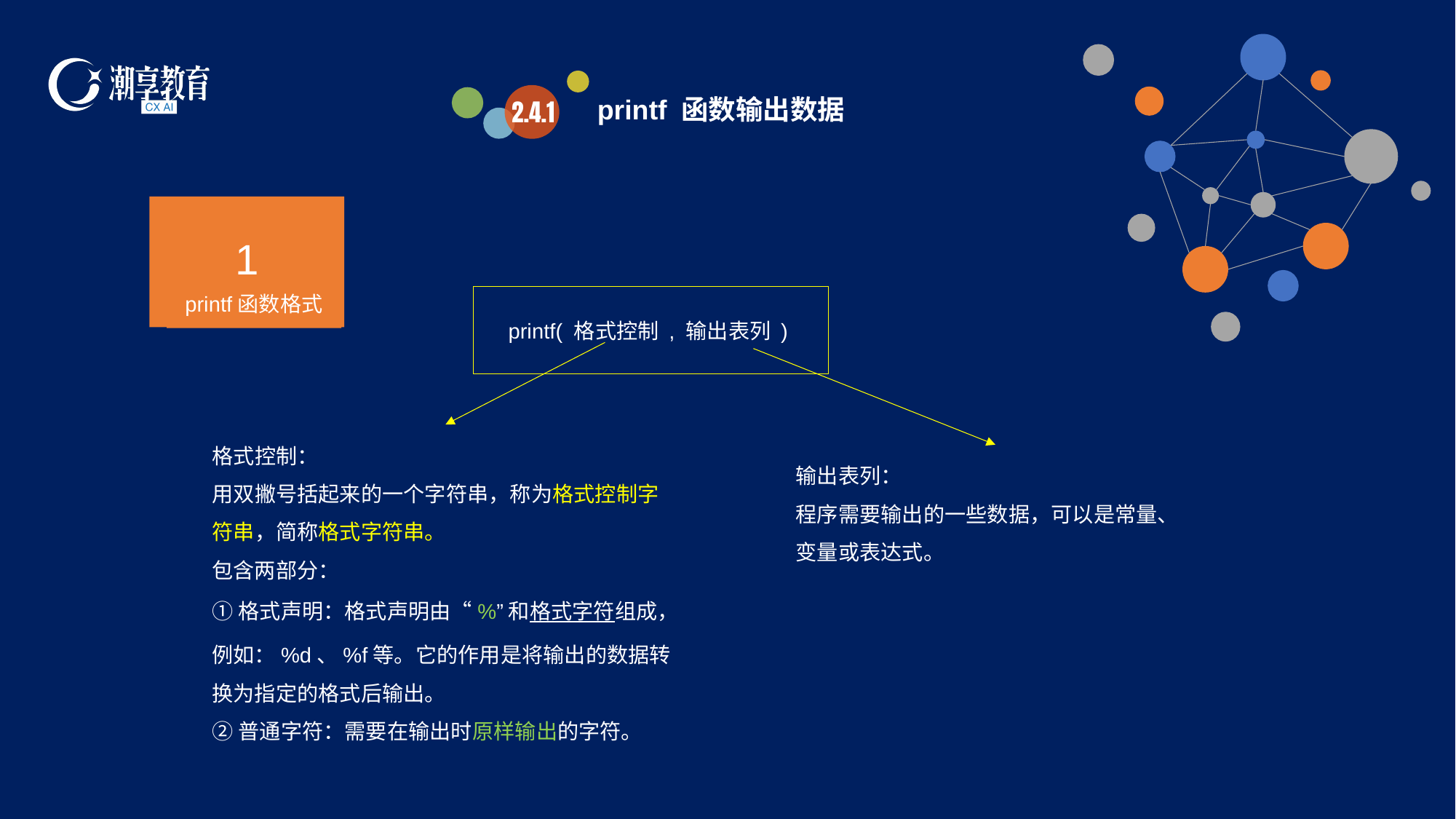

printf 函数输出数据
2.4.1

1
printf函数格式

    printf( 格式控制 , 输出表列 )

格式控制：
用双撇号括起来的一个字符串，称为格式控制字符串，简称格式字符串。
包含两部分：
①格式声明：格式声明由“%”和格式字符组成，例如：%d、%f等。它的作用是将输出的数据转换为指定的格式后输出。
②普通字符：需要在输出时原样输出的字符。
输出表列：
程序需要输出的一些数据，可以是常量、变量或表达式。